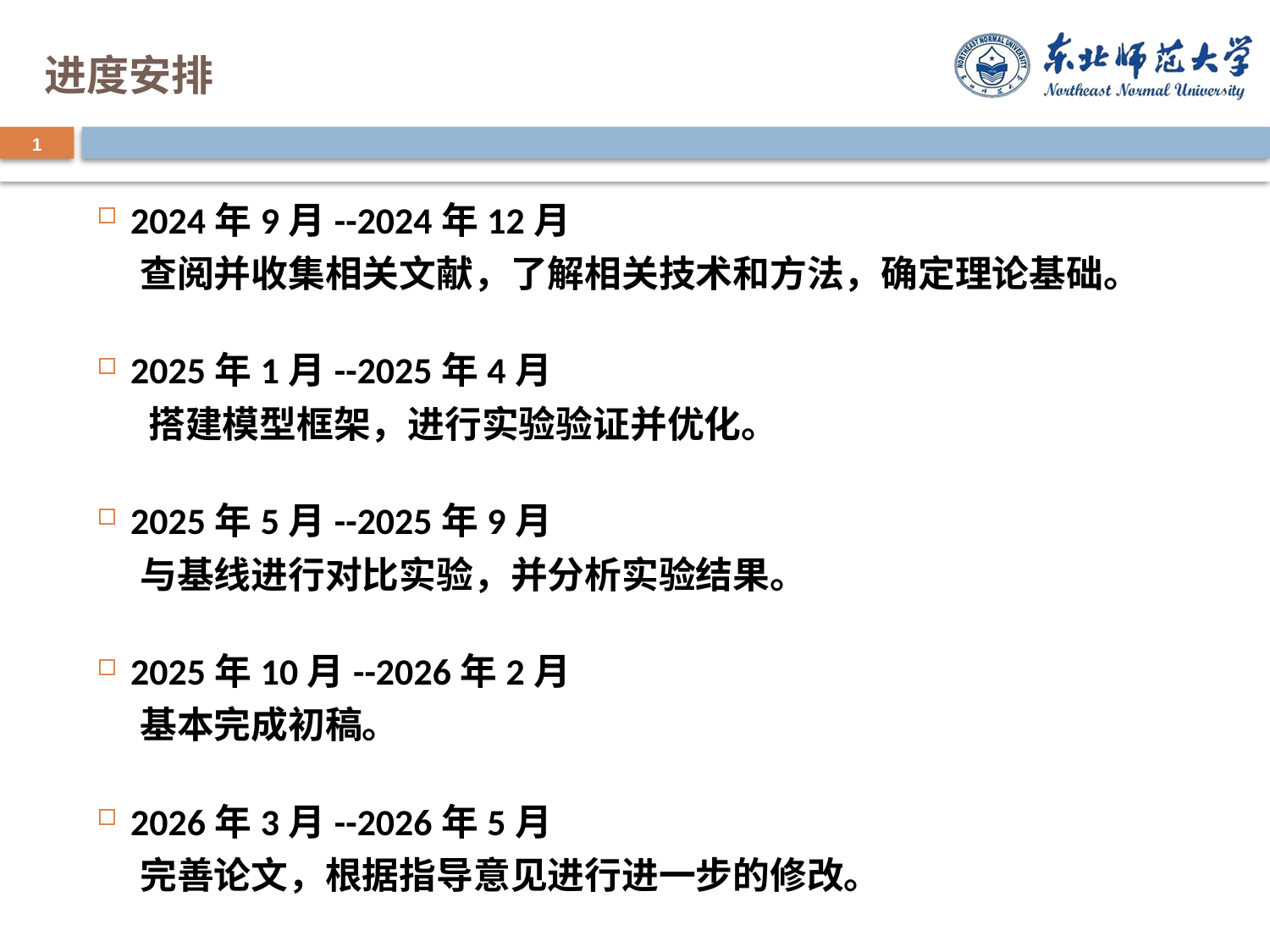

# 进度安排
1
2024年9月--2024年12月
    查阅并收集相关文献，了解相关技术和方法，确定理论基础。

2025年1月--2025年4月
     搭建模型框架，进行实验验证并优化。

2025年5月--2025年9月
    与基线进行对比实验，并分析实验结果。

2025年10月--2026年2月
    基本完成初稿。

2026年3月--2026年5月
    完善论文，根据指导意见进行进一步的修改。